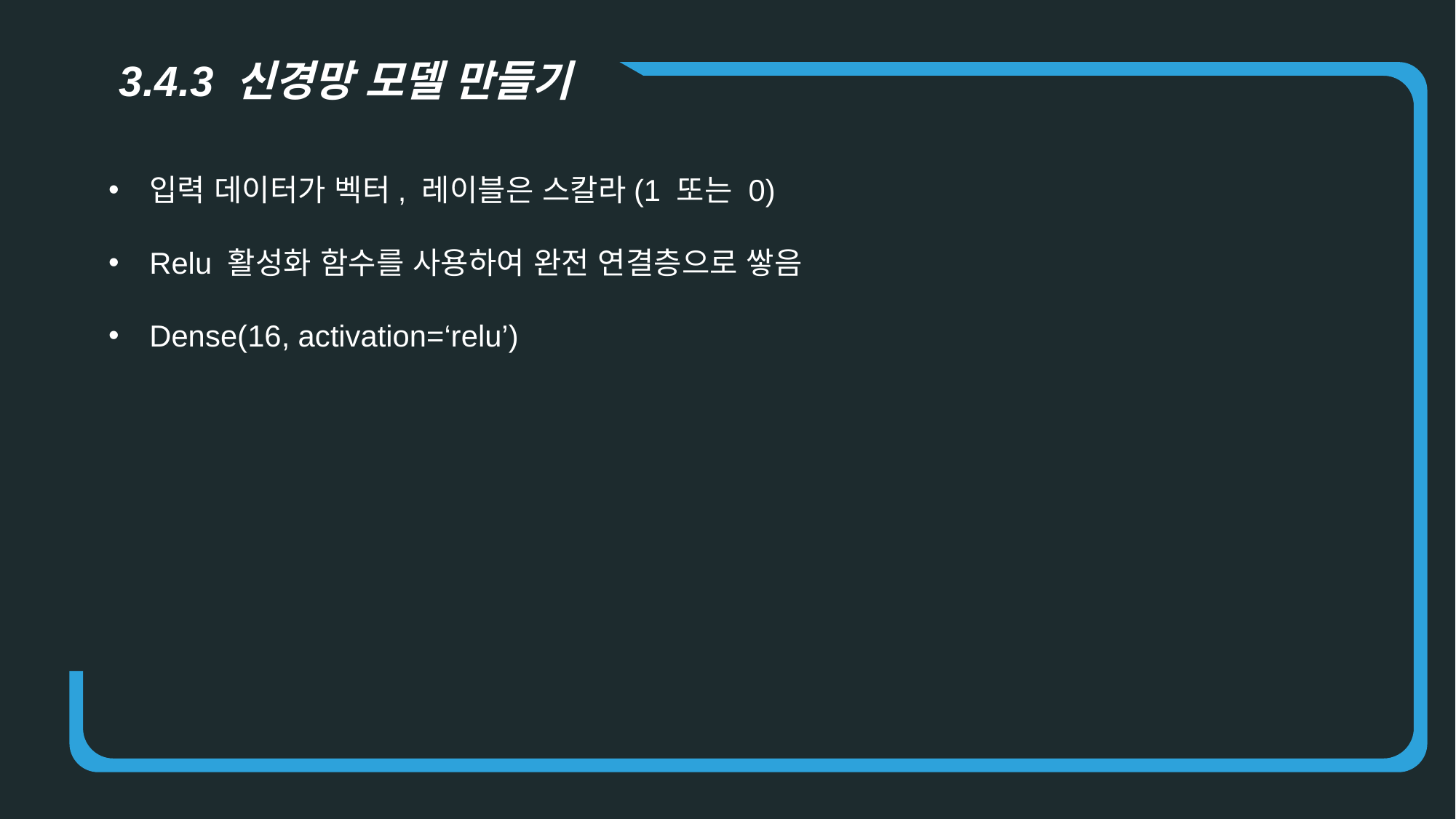

3.4.3 신경망 모델 만들기

입력 데이터가 벡터, 레이블은 스칼라(1 또는 0)

Relu 활성화 함수를 사용하여 완전 연결층으로 쌓음

Dense(16, activation=‘relu’)